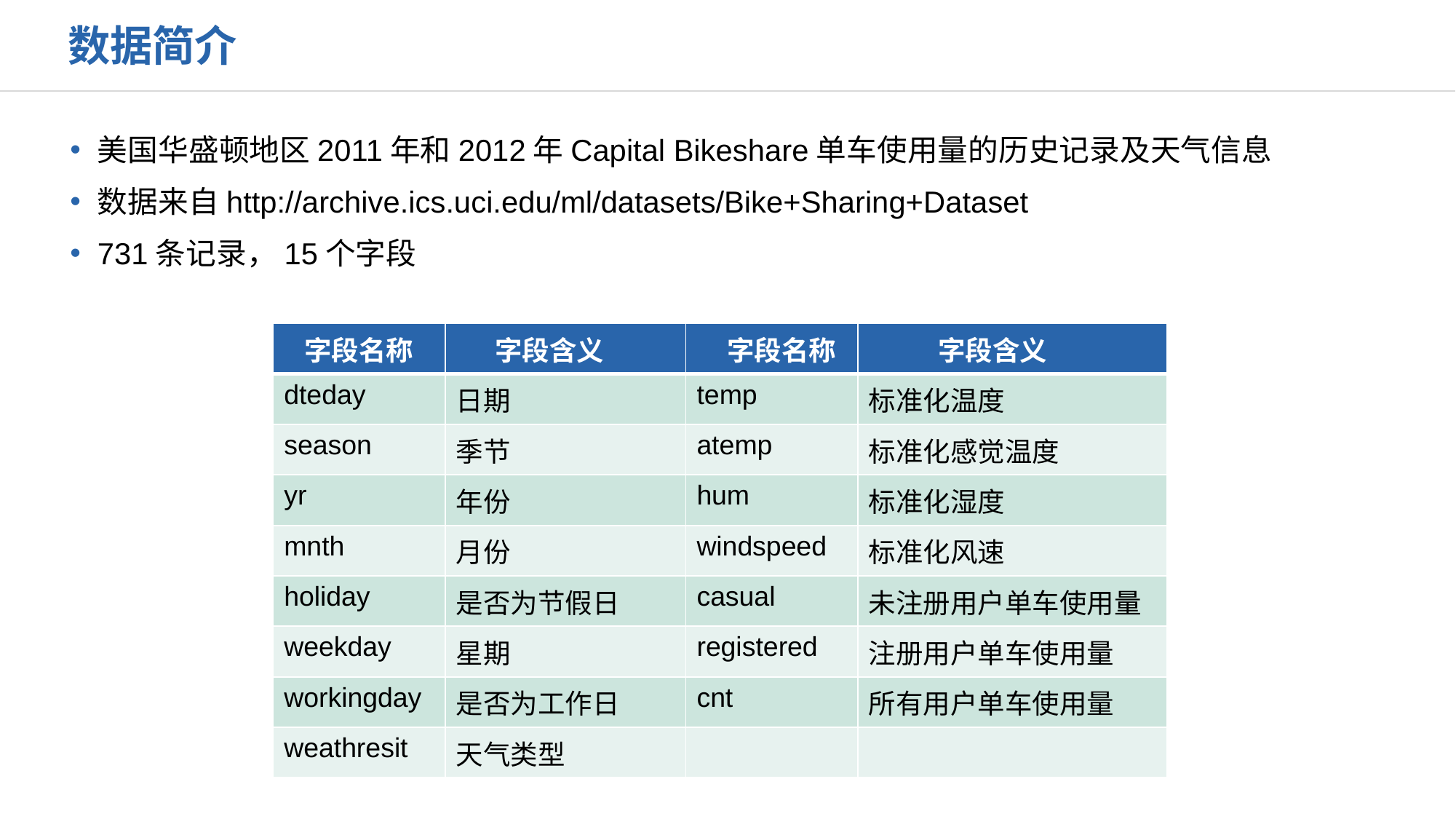

数据简介

美国华盛顿地区2011年和2012年Capital Bikeshare单车使用量的历史记录及天气信息
数据来自http://archive.ics.uci.edu/ml/datasets/Bike+Sharing+Dataset
731条记录，15个字段

| 字段名称 | 字段含义 | 字段名称 | 字段含义 |
| --- | --- | --- | --- |
| dteday | 日期 | temp | 标准化温度 |
| season | 季节 | atemp | 标准化感觉温度 |
| yr | 年份 | hum | 标准化湿度 |
| mnth | 月份 | windspeed | 标准化风速 |
| holiday | 是否为节假日 | casual | 未注册用户单车使用量 |
| weekday | 星期 | registered | 注册用户单车使用量 |
| workingday | 是否为工作日 | cnt | 所有用户单车使用量 |
| weathresit | 天气类型 |  |  |